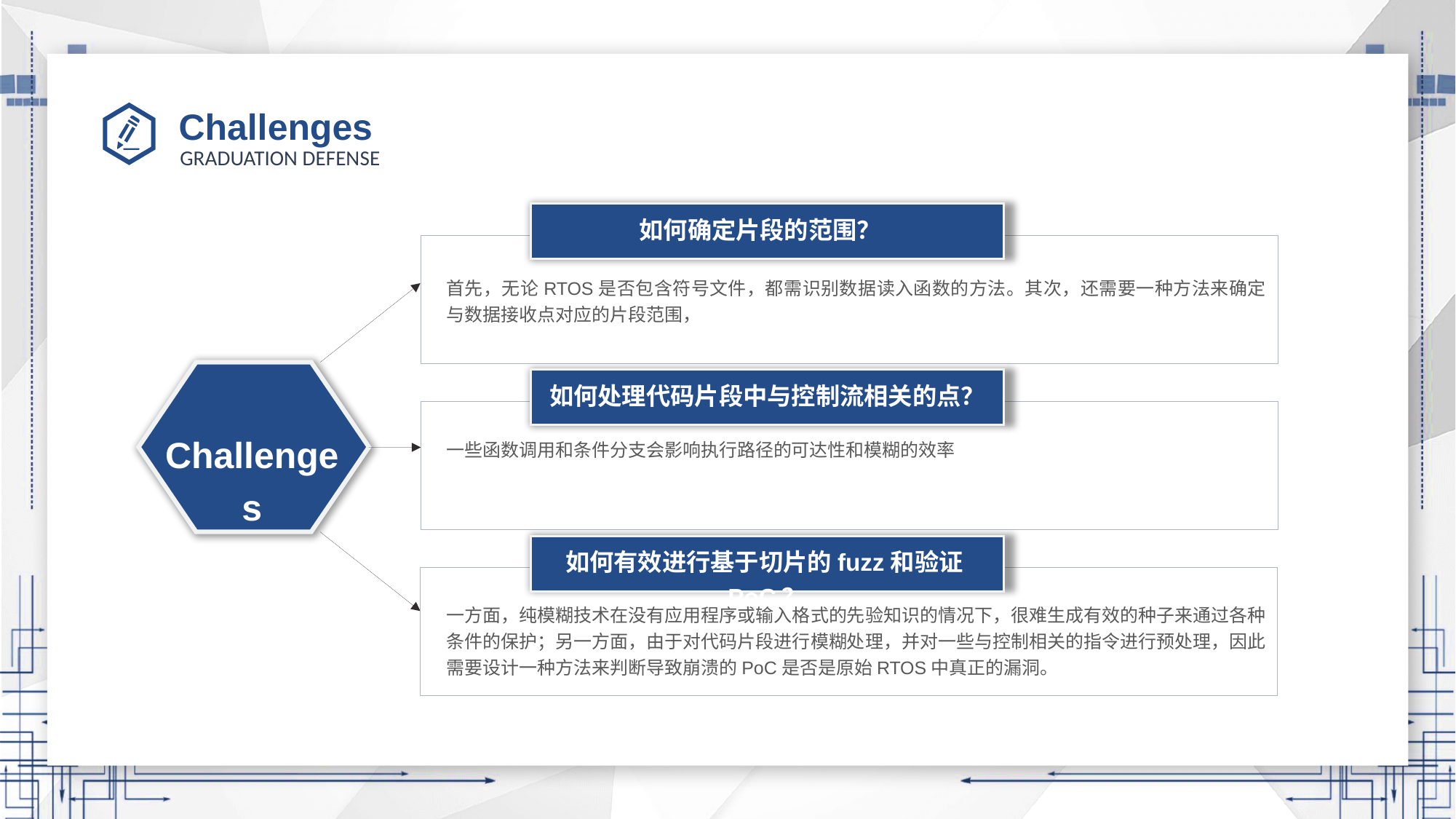

# Challenges

如何确定片段的范围？

首先，无论RTOS是否包含符号文件，都需识别数据读入函数的方法。其次，还需要一种方法来确定与数据接收点对应的片段范围，

如何处理代码片段中与控制流相关的点？

一些函数调用和条件分支会影响执行路径的可达性和模糊的效率
Challenges

如何有效进行基于切片的fuzz和验证PoC？

一方面，纯模糊技术在没有应用程序或输入格式的先验知识的情况下，很难生成有效的种子来通过各种条件的保护；另一方面，由于对代码片段进行模糊处理，并对一些与控制相关的指令进行预处理，因此需要设计一种方法来判断导致崩溃的PoC是否是原始RTOS中真正的漏洞。